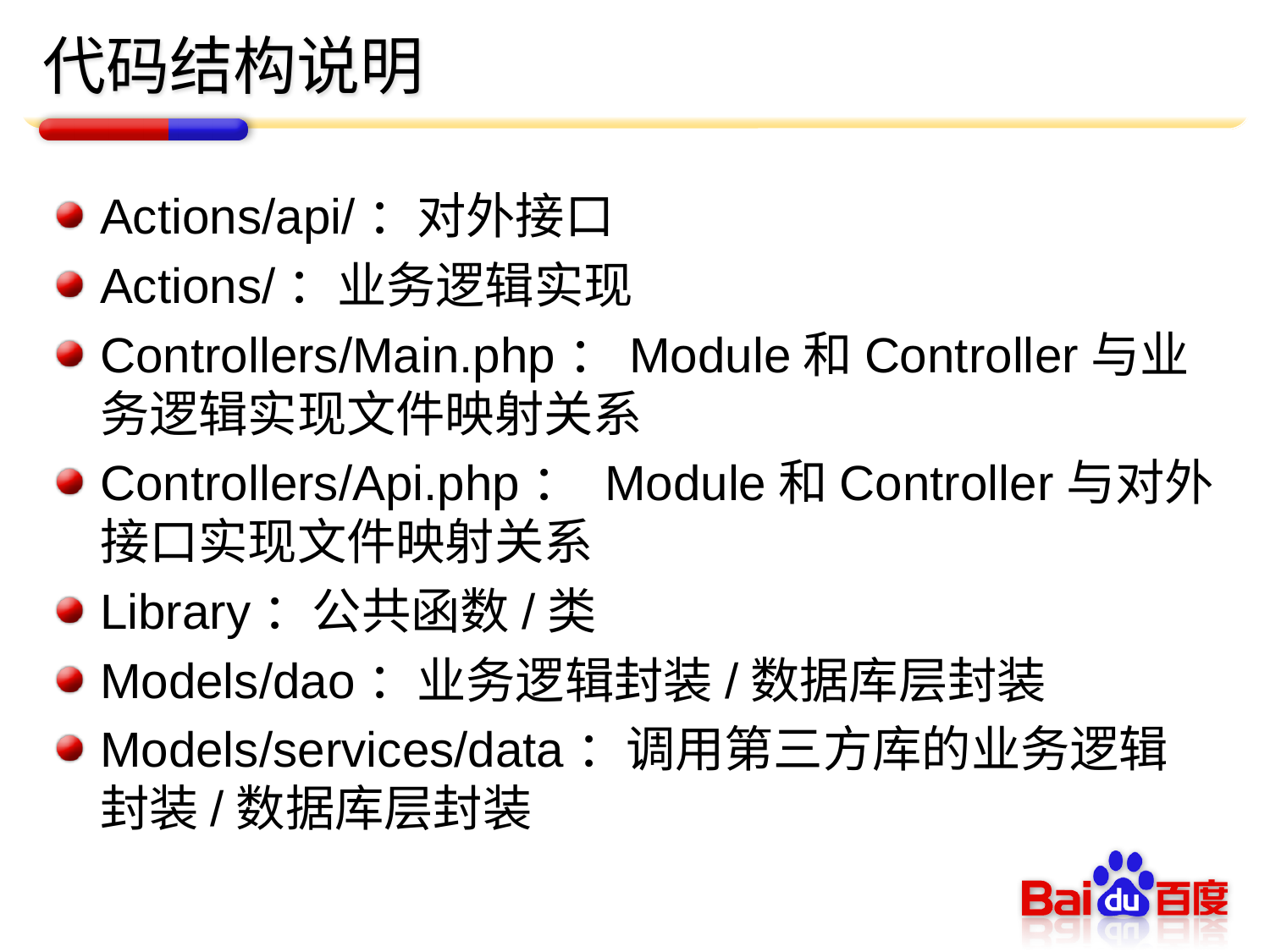

# 代码结构说明
Actions/api/：对外接口
Actions/：业务逻辑实现
Controllers/Main.php：Module和Controller与业务逻辑实现文件映射关系
Controllers/Api.php： Module和Controller与对外接口实现文件映射关系
Library：公共函数/类
Models/dao：业务逻辑封装/数据库层封装
Models/services/data：调用第三方库的业务逻辑封装/数据库层封装